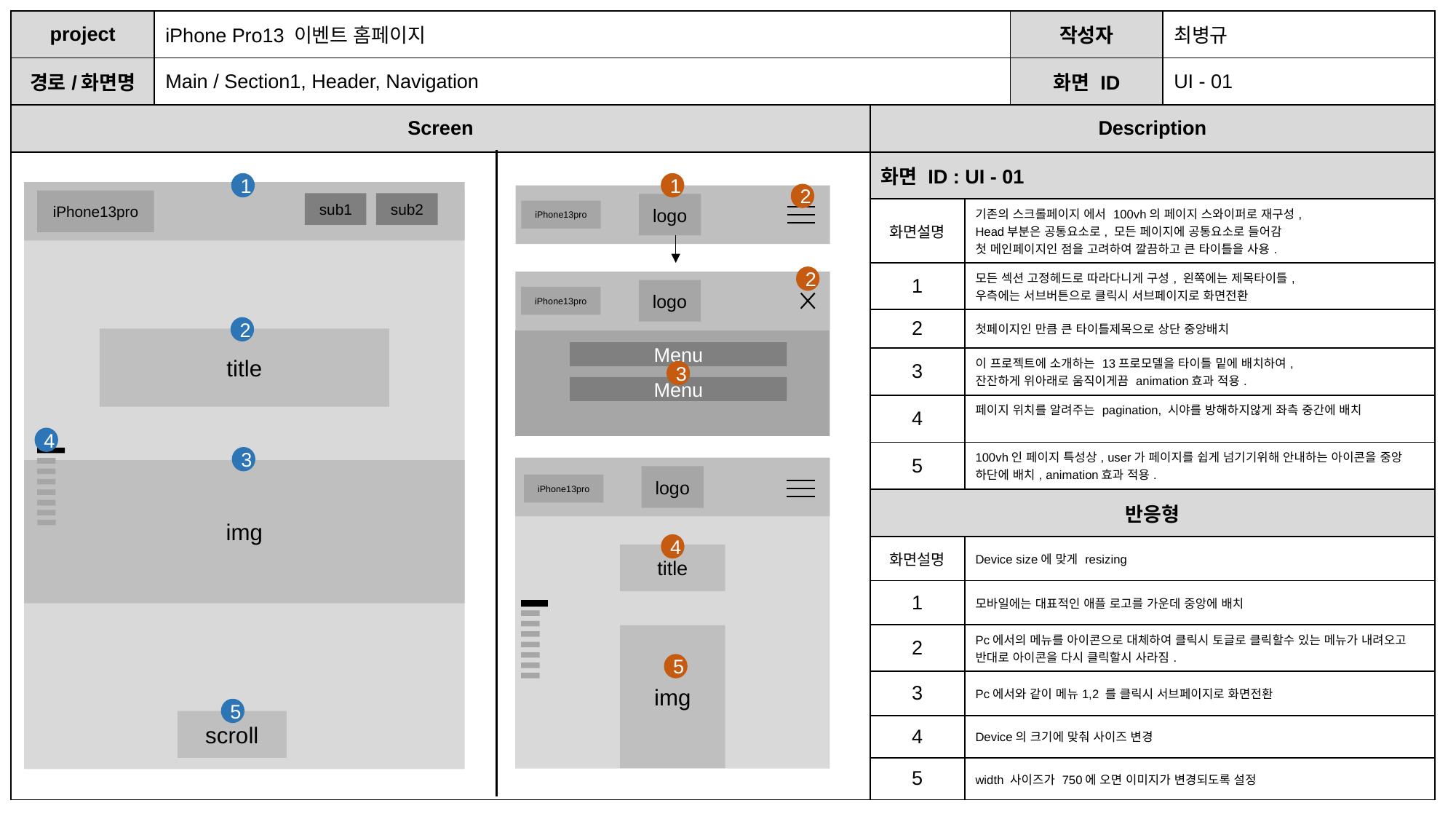

| project | iPhone Pro13 이벤트 홈페이지 |  |  | 작성자 | 최병규 |
| --- | --- | --- | --- | --- | --- |
| 경로/화면명 | Main / Section1, Header, Navigation |  |  | 화면 ID | UI - 01 |
| Screen |  | Description |  |  |  |
|  |  | 화면 ID : UI - 01 |  |  |  |
|  |  | 화면설명 | 기존의 스크롤페이지 에서 100vh의 페이지 스와이퍼로 재구성, Head부분은 공통요소로, 모든 페이지에 공통요소로 들어감 첫 메인페이지인 점을 고려하여 깔끔하고 큰 타이틀을 사용. |  |  |
|  |  | 1 | 모든 섹션 고정헤드로 따라다니게 구성, 왼쪽에는 제목타이틀, 우측에는 서브버튼으로 클릭시 서브페이지로 화면전환 |  |  |
|  |  | 2 | 첫페이지인 만큼 큰 타이틀제목으로 상단 중앙배치 |  |  |
|  |  | 3 | 이 프로젝트에 소개하는 13프로모델을 타이틀 밑에 배치하여, 잔잔하게 위아래로 움직이게끔 animation효과 적용. |  |  |
|  |  | 4 | 페이지 위치를 알려주는 pagination, 시야를 방해하지않게 좌측 중간에 배치 |  |  |
|  |  | 5 | 100vh인 페이지 특성상, user가 페이지를 쉽게 넘기기위해 안내하는 아이콘을 중앙 하단에 배치, animation효과 적용. |  |  |
|  |  | 반응형 |  |  |  |
|  |  | 화면설명 | Device size에 맞게 resizing |  |  |
|  |  | 1 | 모바일에는 대표적인 애플 로고를 가운데 중앙에 배치 |  |  |
|  |  | 2 | Pc에서의 메뉴를 아이콘으로 대체하여 클릭시 토글로 클릭할수 있는 메뉴가 내려오고 반대로 아이콘을 다시 클릭할시 사라짐. |  |  |
|  |  | 3 | Pc에서와 같이 메뉴1,2 를 클릭시 서브페이지로 화면전환 |  |  |
|  |  | 4 | Device의 크기에 맞춰 사이즈 변경 |  |  |
|  |  | 5 | width 사이즈가 750에 오면 이미지가 변경되도록 설정 |  |  |
1

iPhone13pro
sub2
sub1
2
title
4
3

img

5
scroll
1
2

logo
iPhone13pro
2

logo
iPhone13pro

Menu
3
Menu

logo
iPhone13pro
4
title

img

5